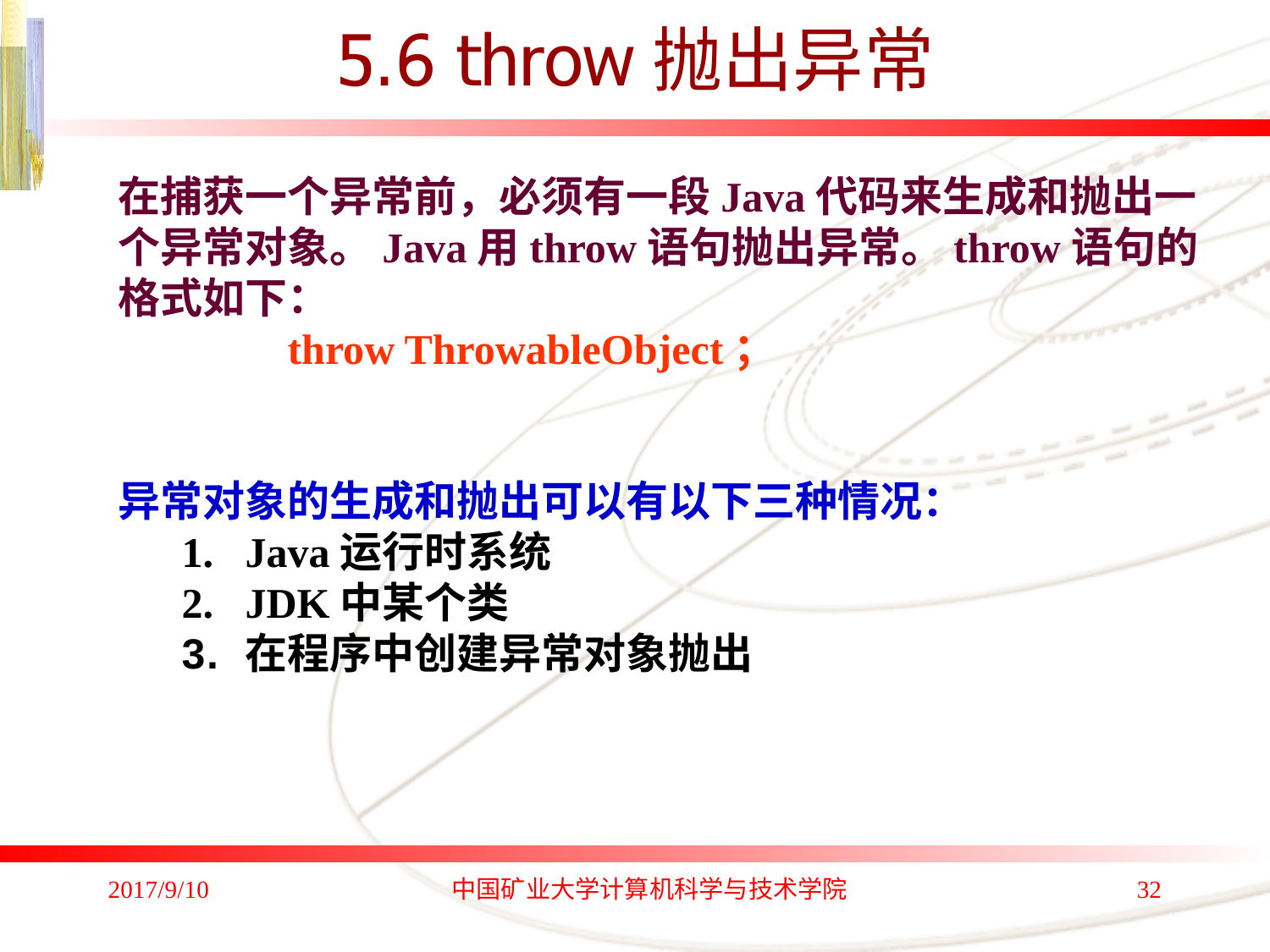

# 5.6 throw抛出异常
在捕获一个异常前，必须有一段Java代码来生成和抛出一个异常对象。Java用throw语句抛出异常。throw语句的格式如下：
                throw ThrowableObject；

异常对象的生成和抛出可以有以下三种情况：
Java运行时系统
JDK中某个类
在程序中创建异常对象抛出
2017/9/10
中国矿业大学计算机科学与技术学院
32